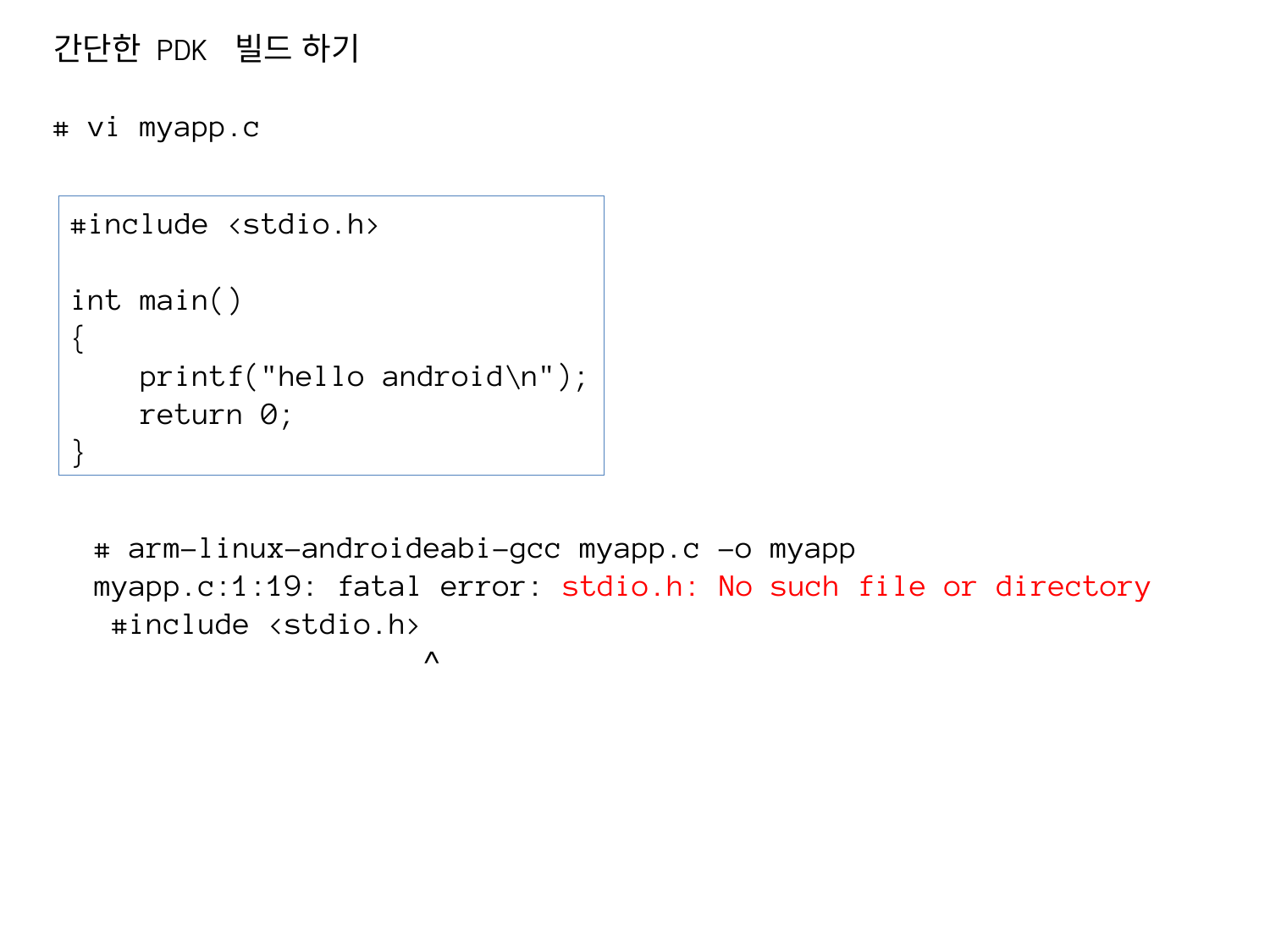

간단한 PDK 빌드 하기

# vi myapp.c
#include <stdio.h>

int main()
{
    printf("hello android\n");
    return 0;
}
# arm-linux-androideabi-gcc myapp.c -o myapp
myapp.c:1:19: fatal error: stdio.h: No such file or directory
 #include <stdio.h>
                   ^